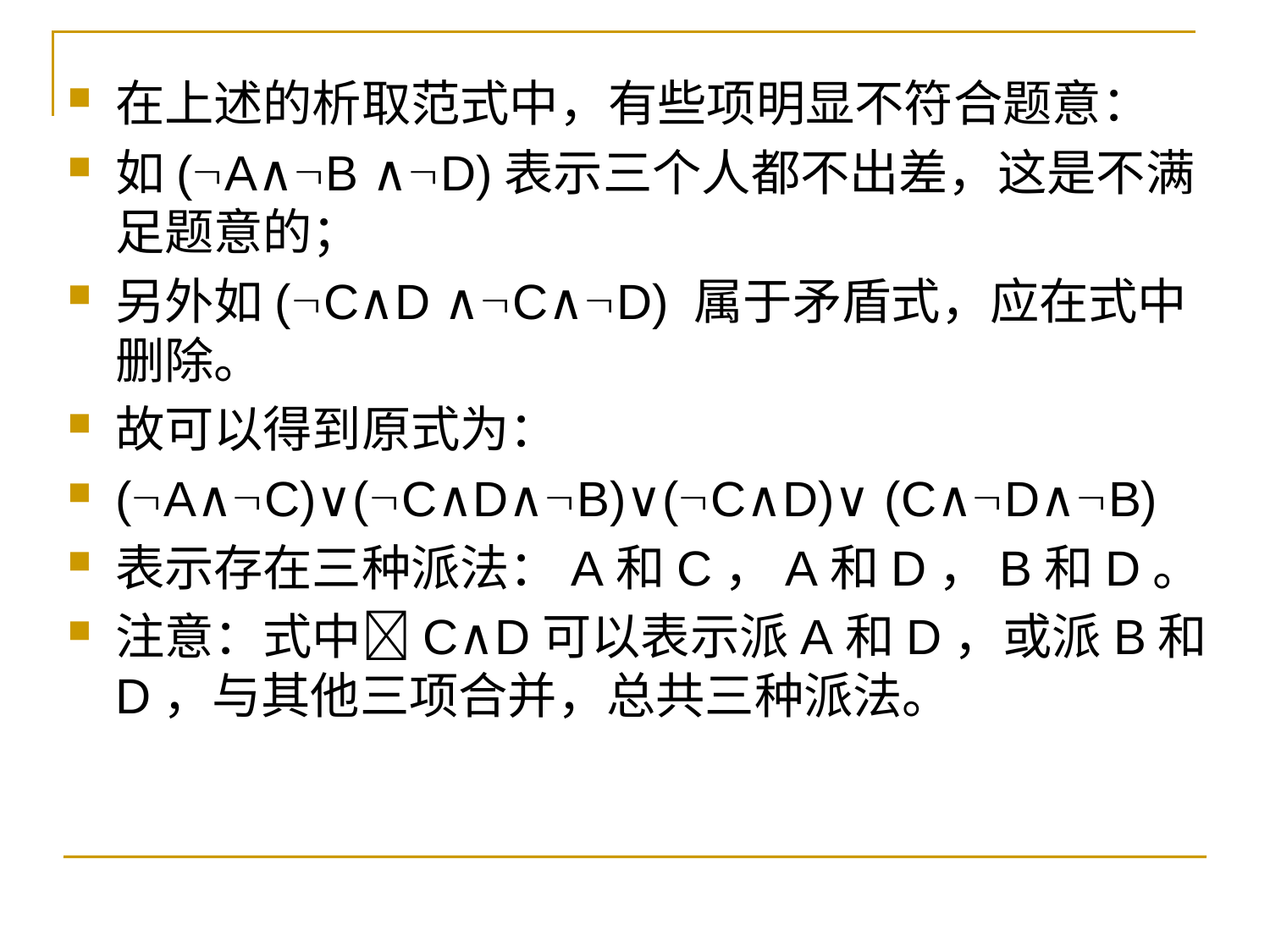

在上述的析取范式中，有些项明显不符合题意：
如(¬A∧¬B ∧¬D)表示三个人都不出差，这是不满足题意的；
另外如(¬C∧D ∧¬C∧¬D) 属于矛盾式，应在式中删除。
故可以得到原式为：
(¬A∧¬C)∨(¬C∧D∧¬B)∨(¬C∧D)∨ (C∧¬D∧¬B)
表示存在三种派法：A和C，A和D，B和D。
注意：式中¬C∧D可以表示派A和D，或派B和D，与其他三项合并，总共三种派法。